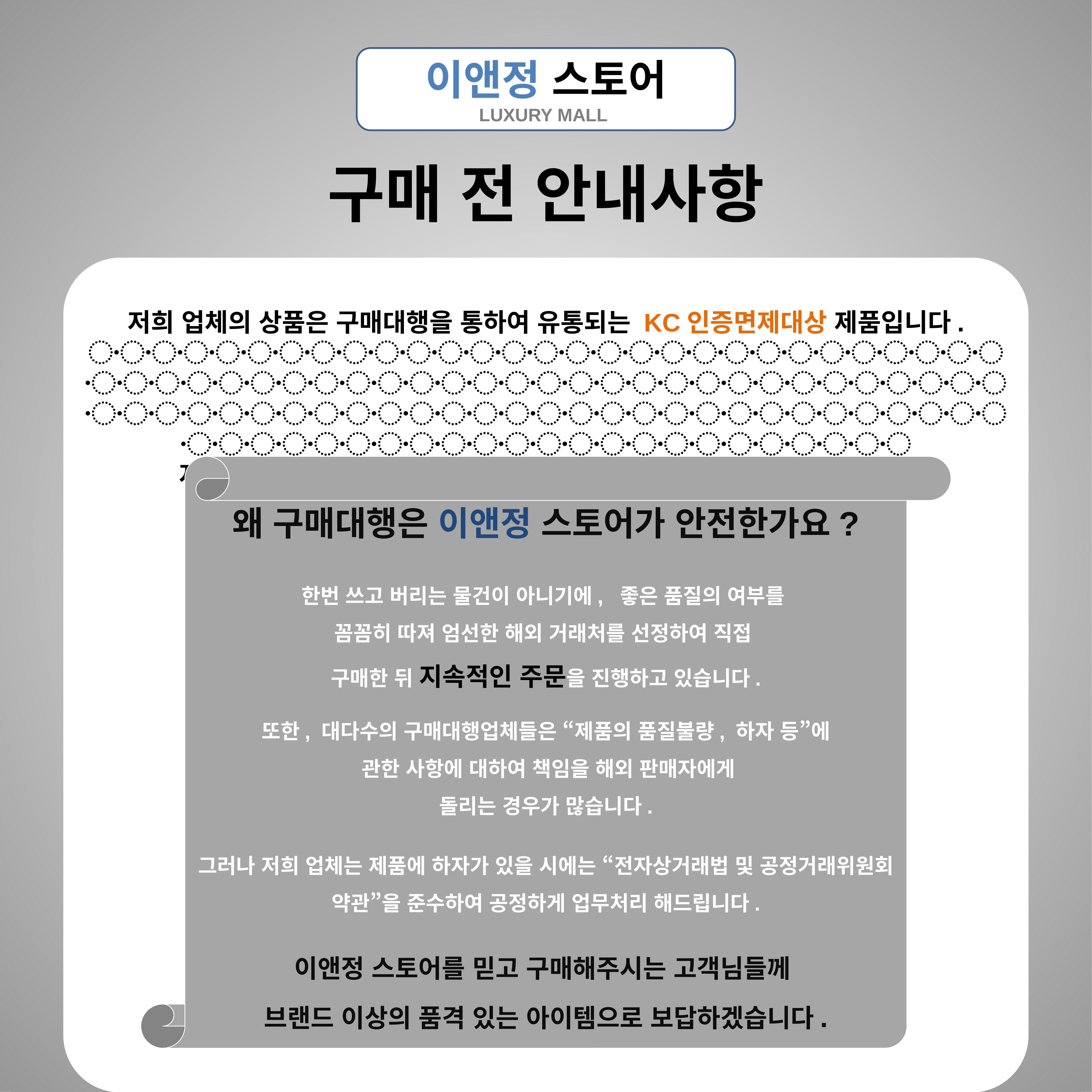

왜 구매대행은 이앤정 스토어가 안전한가요?

이앤정스토어도 얼마든지 저가의 제품을 싸게 판매할 수 있습니다.
하지만 한번 입고 버리는 물건이 아니기에,
좋은 품질의 퀄리티와 원단, 색상 등을 꼼꼼히 따져
엄선한 해외 거래처를 선정하여 직접 구매해본 뒤 지속적인 오더를 진행하고 있습니다.

또한, 대다수의 구매대행업체들은 “제품의 품질불량, 하자 등”에 관한 사항에 대하여
책임을 해외판매자에게 돌리는 경우가 많습니다.
그러나 저희 업체는 제품에 하자가 있을 시에는 “전자상거래법 및 공정거래위원회 약관”을 준수하여 공정하게 업무처리 해드립니다.

이앤정 스토어를 믿고 구매해주시는 고객님들께 브랜드 이상의 품격있는 퀄리티로 보답하겠습니다.
이앤정 스토어
LUXURY MALL
구매 전 안내사항

저희 업체의 상품은 구매대행을 통하여 유통되는 KC인증면제대상 제품입니다.
〮〮〮〮〮〮〮〮〮〮〮〮〮〮〮〮〮〮〮〮〮〮〮〮〮〮〮〮〮〮〮〮〮〮〮〮〮〮〮〮〮〮〮〮〮〮〮〮〮〮〮〮〮〮〮〮〮〮〮〮〮〮〮〮〮〮〮〮〮〮〮〮〮〮〮〮〮〮〮〮〮〮〮〮〮〮〮〮〮〮〮〮〮〮〮〮〮〮〮〮〮〮〮〮〮〮〮〮〮
저희는 해외 오픈마켓 상품을 구매대행하는 해외구매대행 업체입니다.
아래 내용을 확인하시고 이용 부탁 드립니다.
왜 구매대행은 이앤정 스토어가 안전한가요?

한번 쓰고 버리는 물건이 아니기에,  좋은 품질의 여부를
꼼꼼히 따져 엄선한 해외 거래처를 선정하여 직접
구매한 뒤 지속적인 주문을 진행하고 있습니다.

또한, 대다수의 구매대행업체들은 “제품의 품질불량, 하자 등”에
 관한 사항에 대하여 책임을 해외 판매자에게
돌리는 경우가 많습니다.

그러나 저희 업체는 제품에 하자가 있을 시에는 “전자상거래법 및 공정거래위원회 약관”을 준수하여 공정하게 업무처리 해드립니다.

이앤정 스토어를 믿고 구매해주시는 고객님들께
브랜드 이상의 품격 있는 아이템으로 보답하겠습니다.